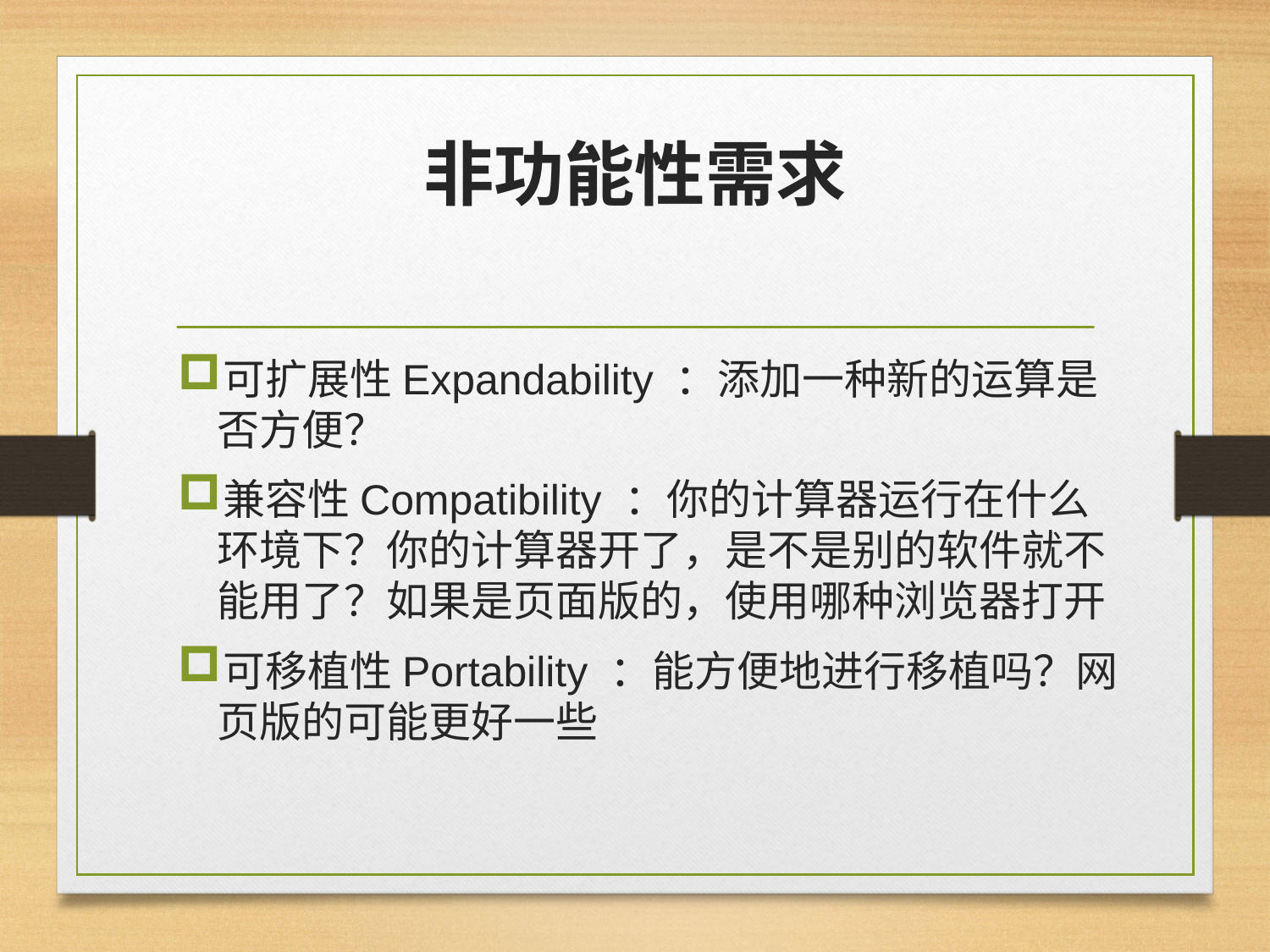

# 非功能性需求
可扩展性Expandability ：添加一种新的运算是否方便？
兼容性Compatibility ：你的计算器运行在什么环境下？你的计算器开了，是不是别的软件就不能用了？如果是页面版的，使用哪种浏览器打开
可移植性Portability ：能方便地进行移植吗？网页版的可能更好一些